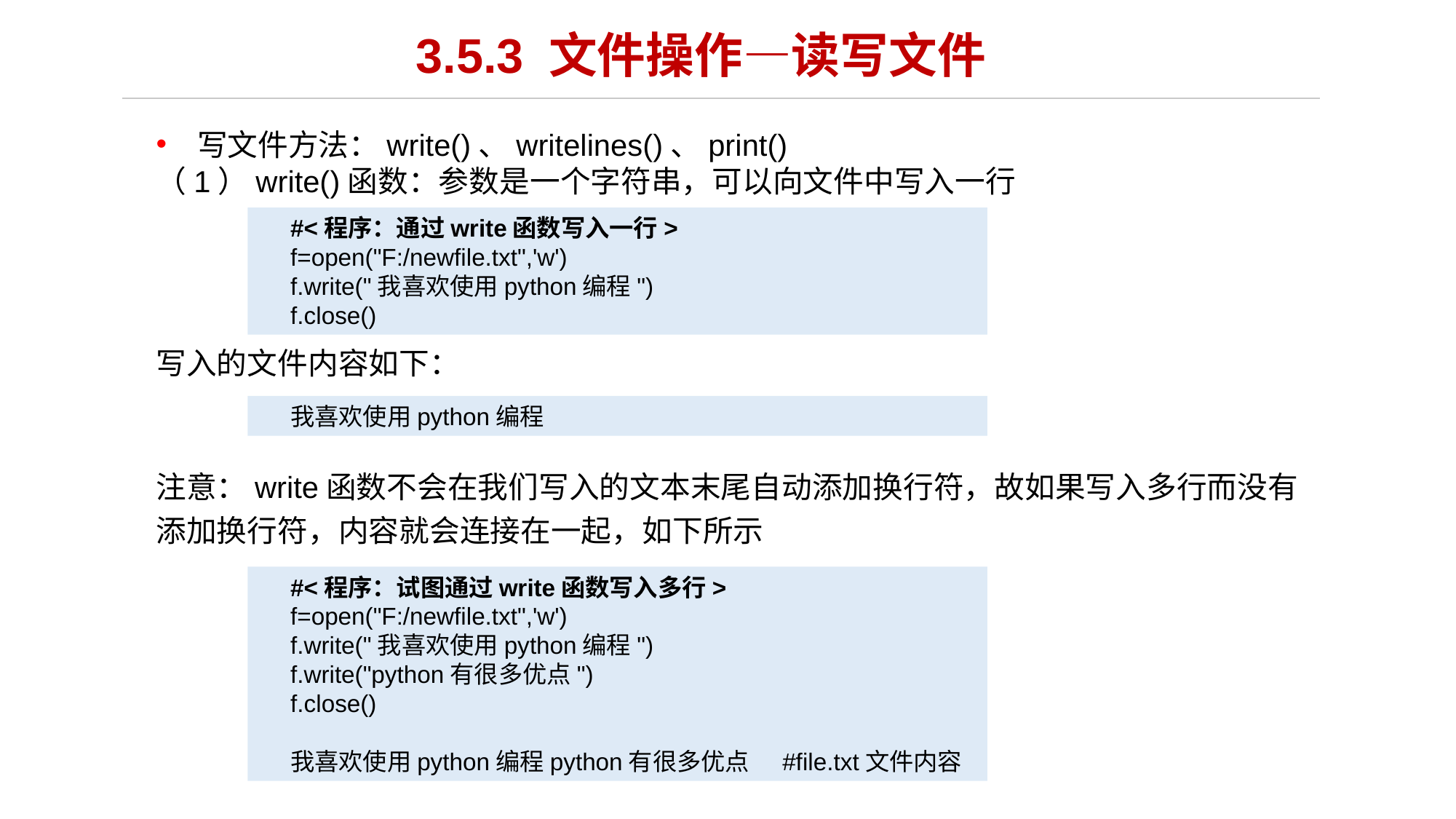

3.5.3 文件操作—读写文件
写文件方法：write()、writelines()、print()
（1）write()函数：参数是一个字符串，可以向文件中写入一行

写入的文件内容如下：

注意：write函数不会在我们写入的文本末尾自动添加换行符，故如果写入多行而没有添加换行符，内容就会连接在一起，如下所示
#<程序：通过write函数写入一行>
f=open("F:/newfile.txt",'w')
f.write("我喜欢使用python编程")
f.close()
我喜欢使用python编程
#<程序：试图通过write函数写入多行>
f=open("F:/newfile.txt",'w')
f.write("我喜欢使用python编程")
f.write("python有很多优点")
f.close()

我喜欢使用python编程python有很多优点     #file.txt文件内容